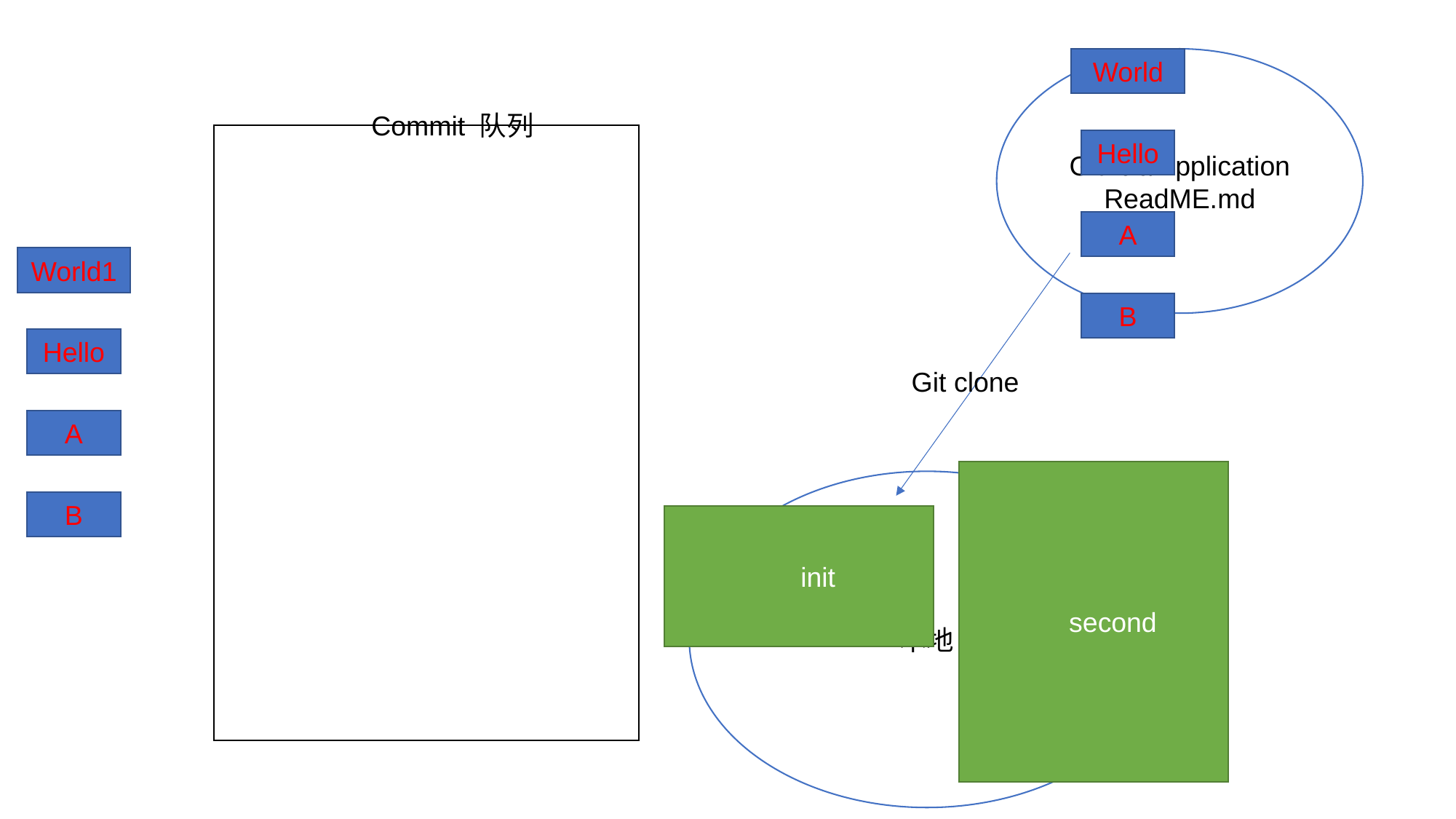

Github/Application
ReadME.md
World
Commit 队列

Hello
A
World1
B
Hello
Git clone
A
     second
本地
B
     init